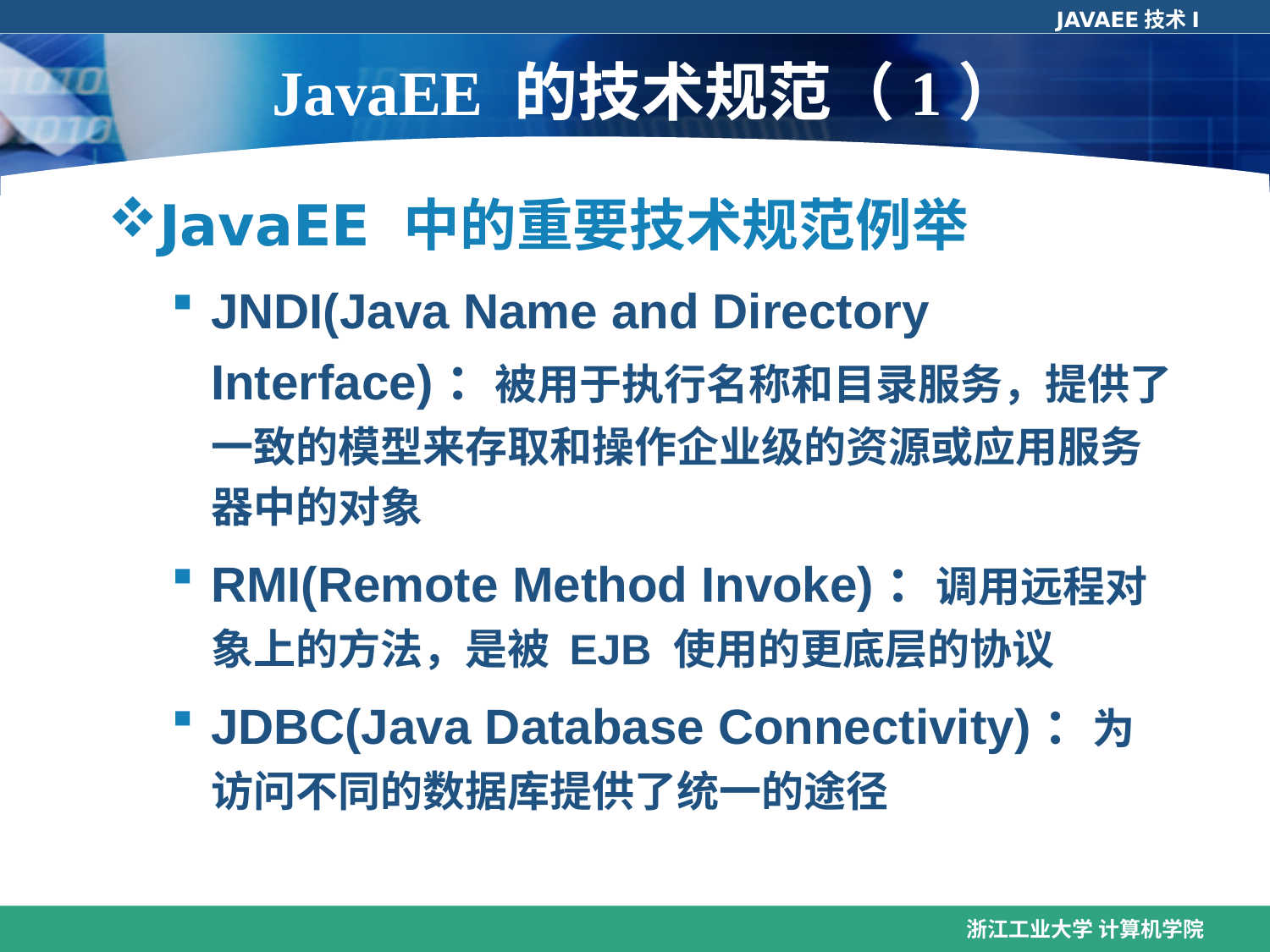

# JavaEE 的技术规范（1）
JavaEE 中的重要技术规范例举
JNDI(Java Name and Directory Interface)：被用于执行名称和目录服务，提供了一致的模型来存取和操作企业级的资源或应用服务器中的对象
RMI(Remote Method Invoke)：调用远程对象上的方法，是被 EJB 使用的更底层的协议
JDBC(Java Database Connectivity)：为访问不同的数据库提供了统一的途径